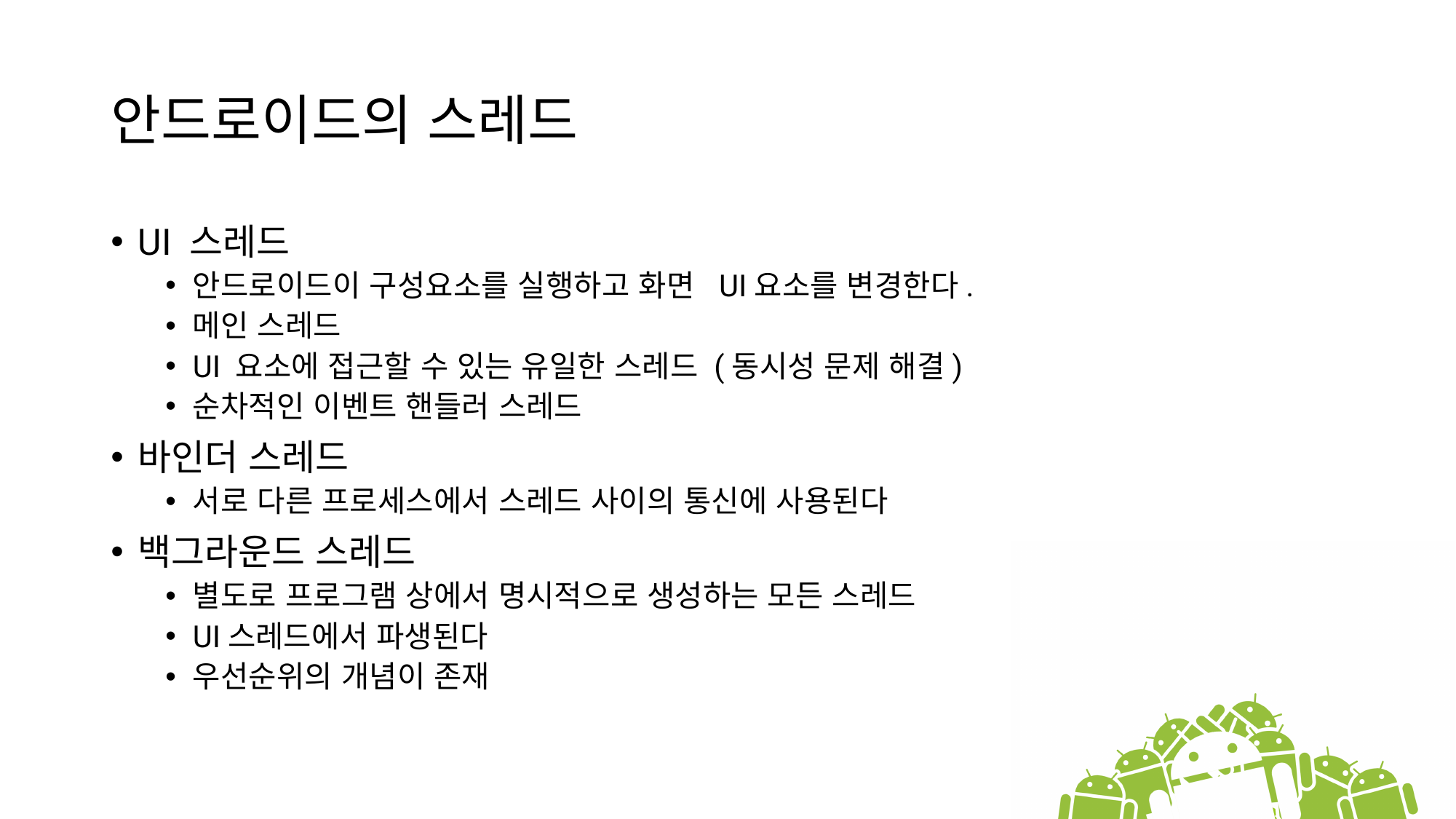

# 안드로이드의 스레드
UI 스레드
안드로이드이 구성요소를 실행하고 화면  UI요소를 변경한다.
메인 스레드
UI 요소에 접근할 수 있는 유일한 스레드 (동시성 문제 해결)
순차적인 이벤트 핸들러 스레드
바인더 스레드
서로 다른 프로세스에서 스레드 사이의 통신에 사용된다
백그라운드 스레드
별도로 프로그램 상에서 명시적으로 생성하는 모든 스레드
UI스레드에서 파생된다
우선순위의 개념이 존재